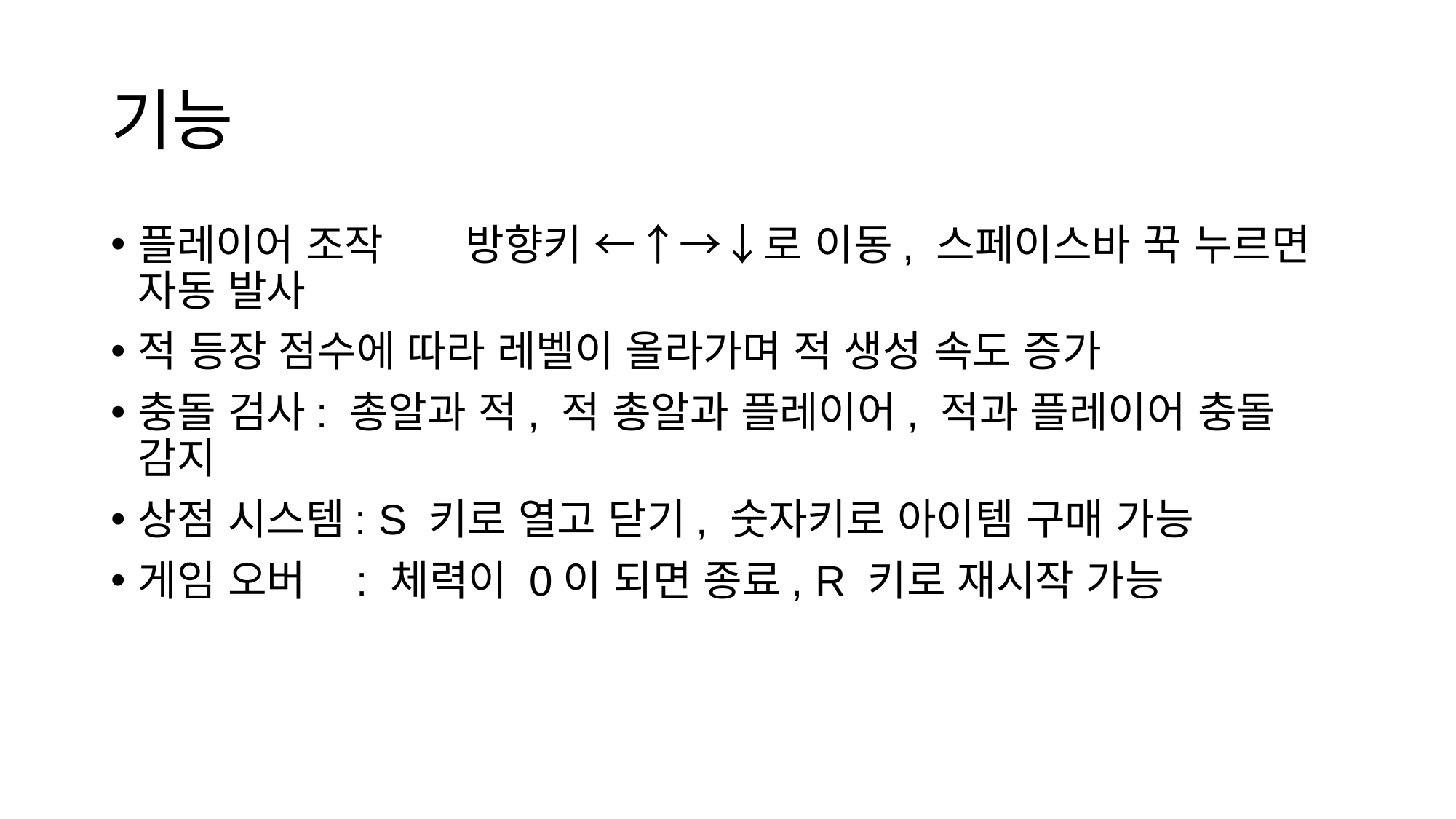

# 기능
플레이어 조작	방향키 ←↑→↓로 이동, 스페이스바 꾹 누르면 자동 발사
적 등장 점수에 따라 레벨이 올라가며 적 생성 속도 증가
충돌 검사: 총알과 적, 적 총알과 플레이어, 적과 플레이어 충돌 감지
상점 시스템: S 키로 열고 닫기, 숫자키로 아이템 구매 가능
게임 오버	: 체력이 0이 되면 종료, R 키로 재시작 가능